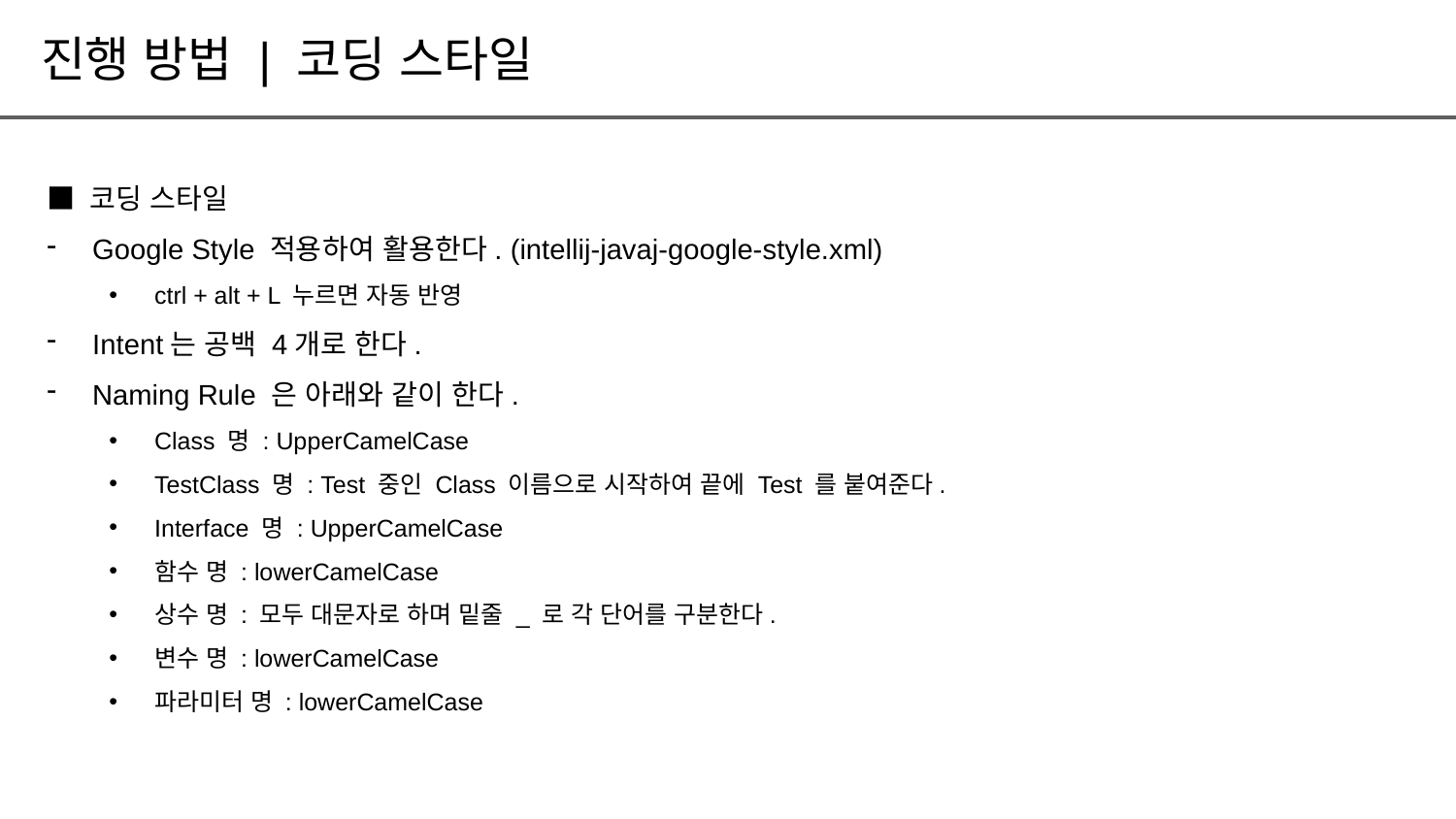

진행 방법 | 코딩 스타일
■ 코딩 스타일
Google Style 적용하여 활용한다. (intellij-javaj-google-style.xml)
ctrl + alt + L 누르면 자동 반영
Intent는 공백 4개로 한다.
Naming Rule 은 아래와 같이 한다.
Class 명 : UpperCamelCase
TestClass 명 : Test 중인 Class 이름으로 시작하여 끝에 Test 를 붙여준다.
Interface 명 : UpperCamelCase
함수 명 : lowerCamelCase
상수 명 : 모두 대문자로 하며 밑줄 _ 로 각 단어를 구분한다.
변수 명 : lowerCamelCase
파라미터 명 : lowerCamelCase